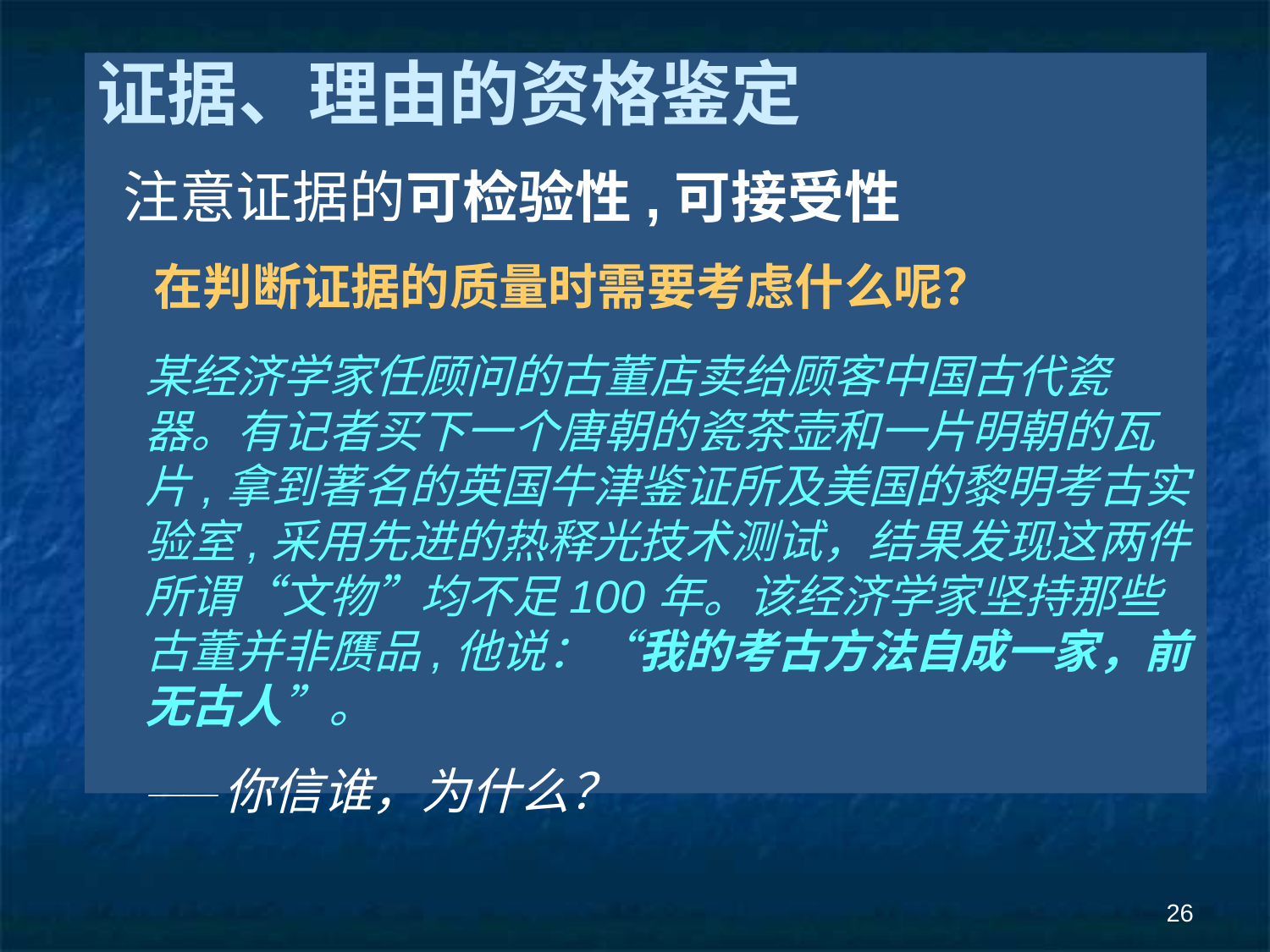

证据、理由的资格鉴定

 注意证据的可检验性,可接受性

    在判断证据的质量时需要考虑什么呢？

某经济学家任顾问的古董店卖给顾客中国古代瓷器。有记者买下一个唐朝的瓷茶壶和一片明朝的瓦片,拿到著名的英国牛津鉴证所及美国的黎明考古实验室,采用先进的热释光技术测试，结果发现这两件所谓“文物”均不足100年。该经济学家坚持那些古董并非赝品,他说：“我的考古方法自成一家，前无古人”。

──你信谁，为什么？
26